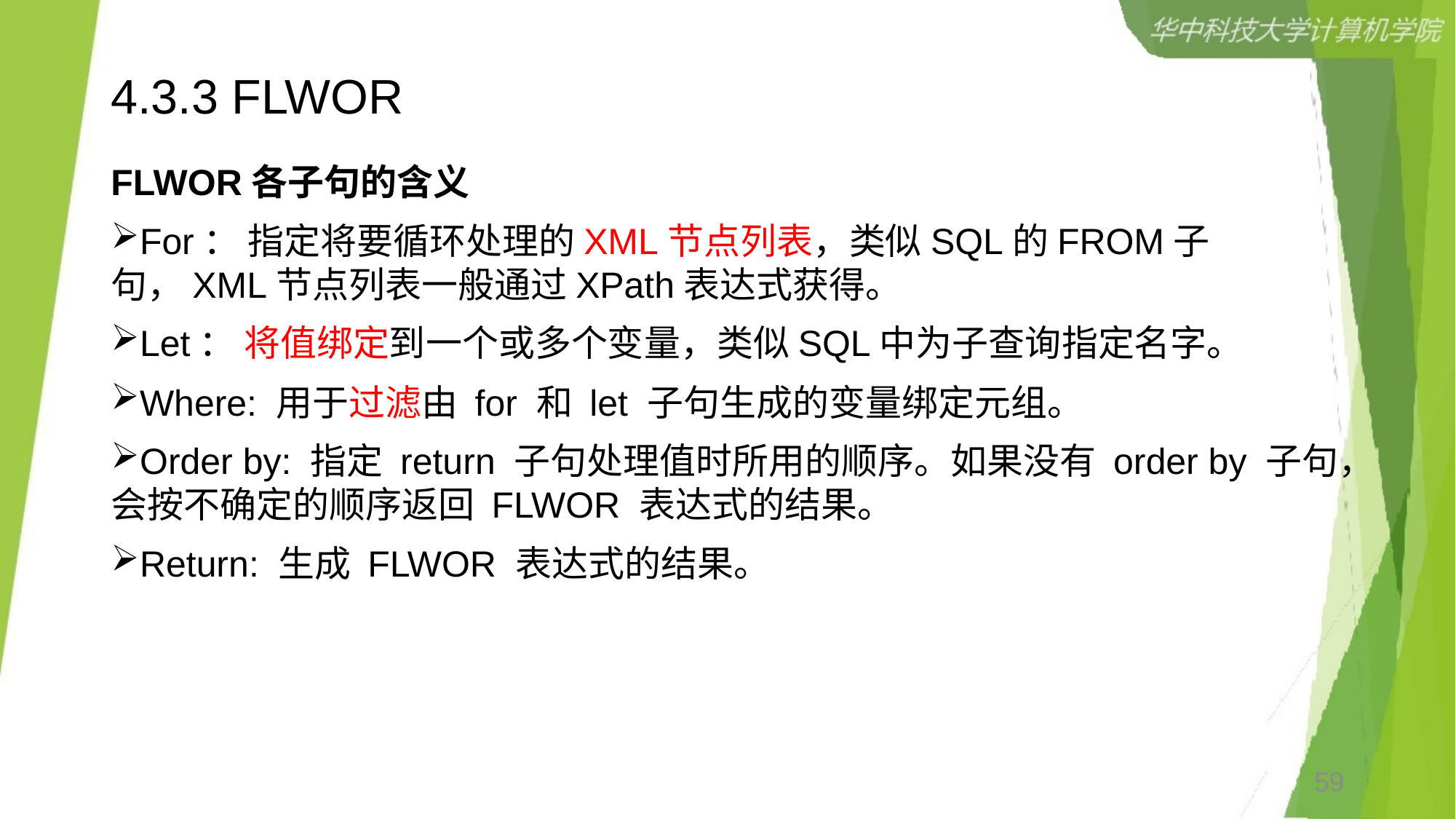

# 4.3.3 FLWOR
FLWOR各子句的含义
For： 指定将要循环处理的XML节点列表，类似SQL的FROM子句，XML节点列表一般通过XPath表达式获得。
Let： 将值绑定到一个或多个变量，类似SQL中为子查询指定名字。
Where: 用于过滤由 for 和 let 子句生成的变量绑定元组。
Order by: 指定 return 子句处理值时所用的顺序。如果没有 order by 子句，会按不确定的顺序返回 FLWOR 表达式的结果。
Return: 生成 FLWOR 表达式的结果。
59